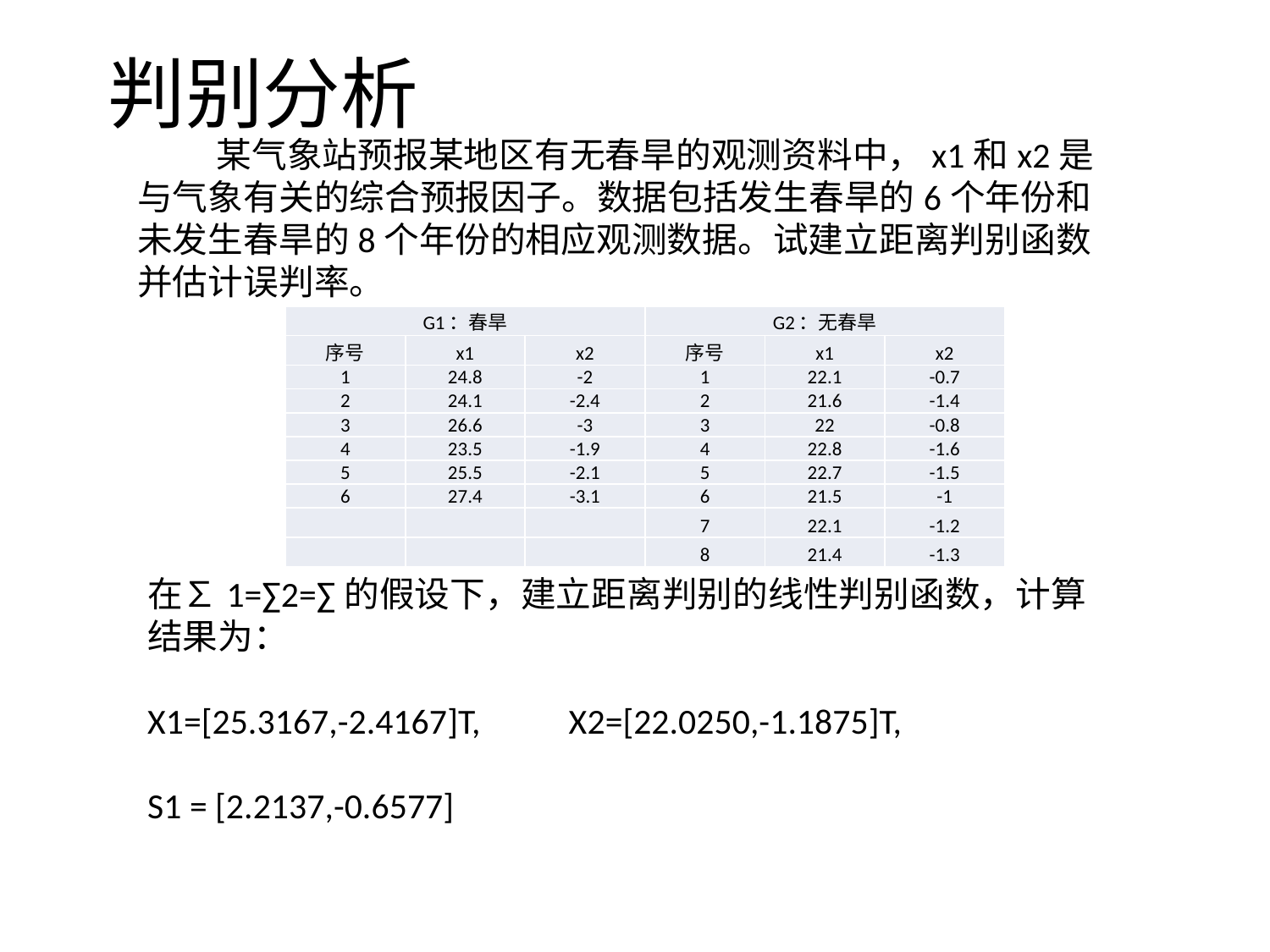

# 判别分析
         某气象站预报某地区有无春旱的观测资料中，x1和x2是与气象有关的综合预报因子。数据包括发生春旱的6个年份和未发生春旱的8个年份的相应观测数据。试建立距离判别函数并估计误判率。
| G1：春旱 |  |  | G2：无春旱 |  |  |
| --- | --- | --- | --- | --- | --- |
| 序号 | x1 | x2 | 序号 | x1 | x2 |
| 1 | 24.8 | -2 | 1 | 22.1 | -0.7 |
| 2 | 24.1 | -2.4 | 2 | 21.6 | -1.4 |
| 3 | 26.6 | -3 | 3 | 22 | -0.8 |
| 4 | 23.5 | -1.9 | 4 | 22.8 | -1.6 |
| 5 | 25.5 | -2.1 | 5 | 22.7 | -1.5 |
| 6 | 27.4 | -3.1 | 6 | 21.5 | -1 |
|  |  |  | 7 | 22.1 | -1.2 |
|  |  |  | 8 | 21.4 | -1.3 |
在∑1=∑2=∑的假设下，建立距离判别的线性判别函数，计算结果为：

X1=[25.3167,-2.4167]T,           X2=[22.0250,-1.1875]T,

S1 = [2.2137,-0.6577]